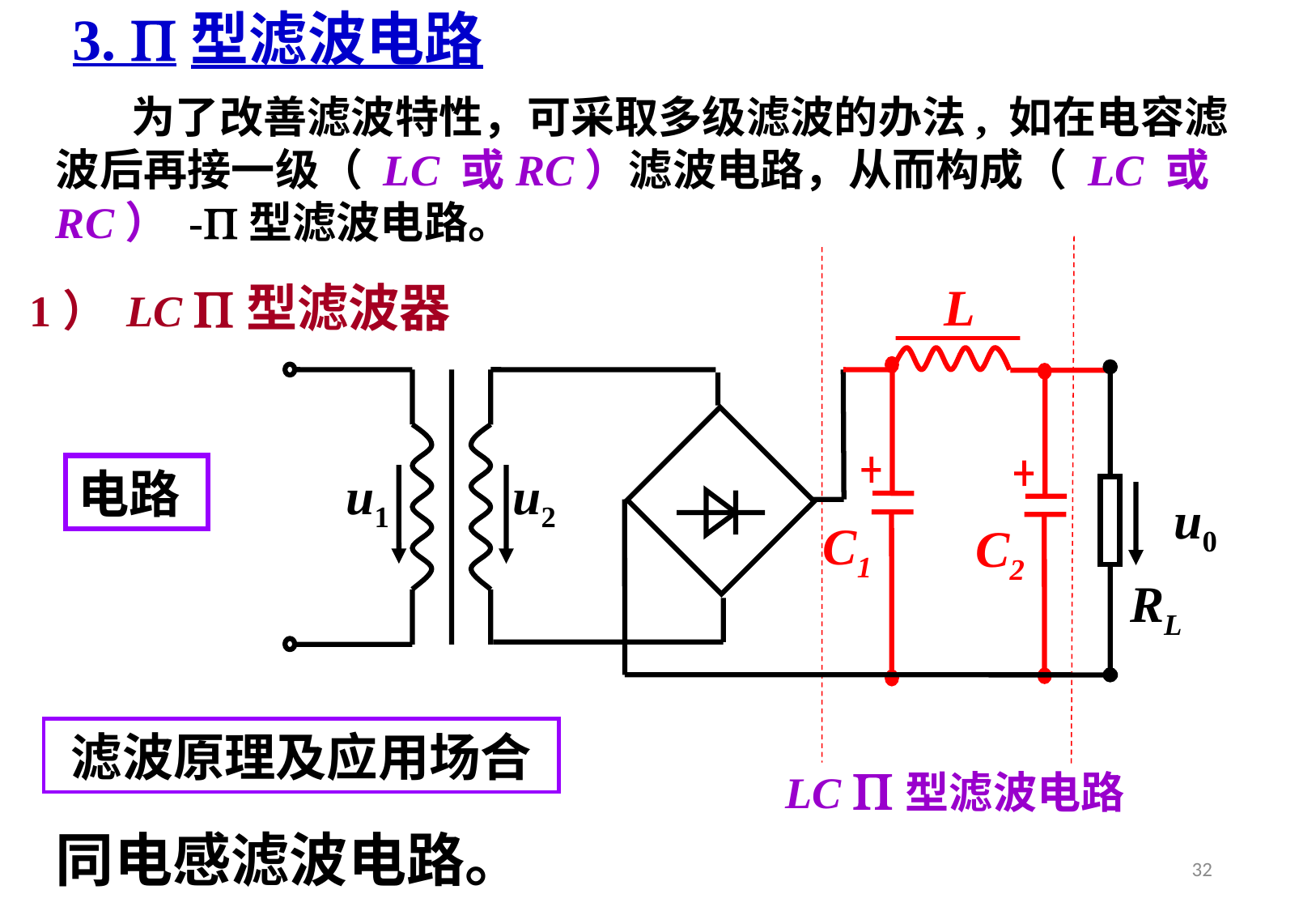

3. Π型滤波电路
为了改善滤波特性，可采取多级滤波的办法, 如在电容滤波后再接一级（ LC 或RC）滤波电路，从而构成（ LC 或RC） -Π型滤波电路。

L

C1

C2

u1
u2

u0

RL

1） LC Π型滤波器
电路
滤波原理及应用场合
LC Π型滤波电路
同电感滤波电路。
32